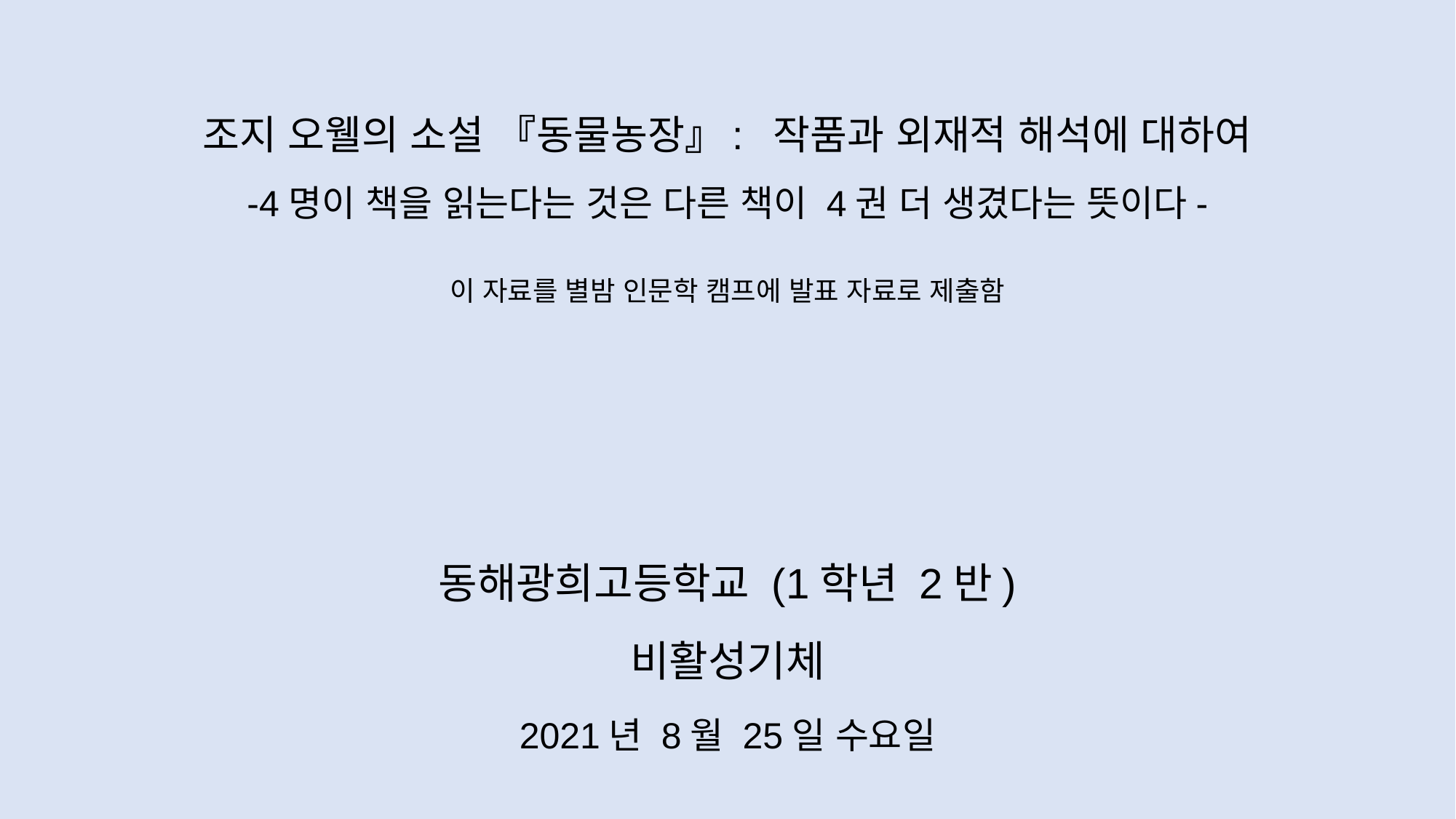

# 조지 오웰의 소설 『동물농장』:  작품과 외재적 해석에 대하여
-4명이 책을 읽는다는 것은 다른 책이 4권 더 생겼다는 뜻이다-

이 자료를 별밤 인문학 캠프에 발표 자료로 제출함

동해광희고등학교 (1학년 2반)

비활성기체

2021년 8월 25일 수요일